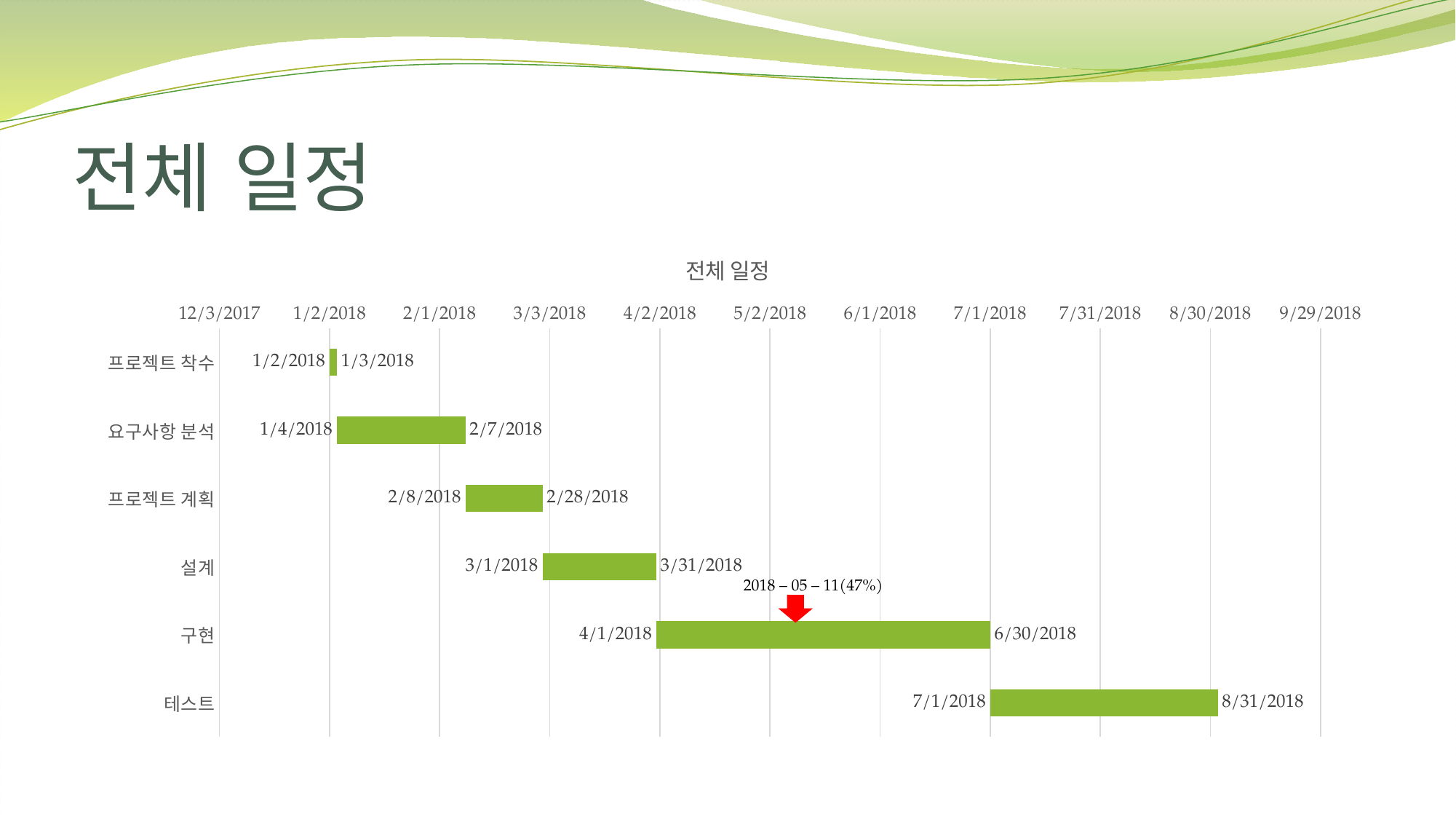

# 전체 일정

### Chart: 전체 일정

| Category | 시작 날짜 | 기간 | 완료 날짜 |
|---|---|---|---|
| 프로젝트 착수 | 43102.0 | 2.0 | 43103.0 |
| 요구사항 분석 | 43104.0 | 35.0 | 43138.0 |
| 프로젝트 계획 | 43139.0 | 21.0 | 43159.0 |
| 설계 | 43160.0 | 31.0 | 43190.0 |
| 구현 | 43191.0 | 91.0 | 43281.0 |
| 테스트 | 43282.0 | 62.0 | 43343.0 |
2018 – 05 – 11(47%)